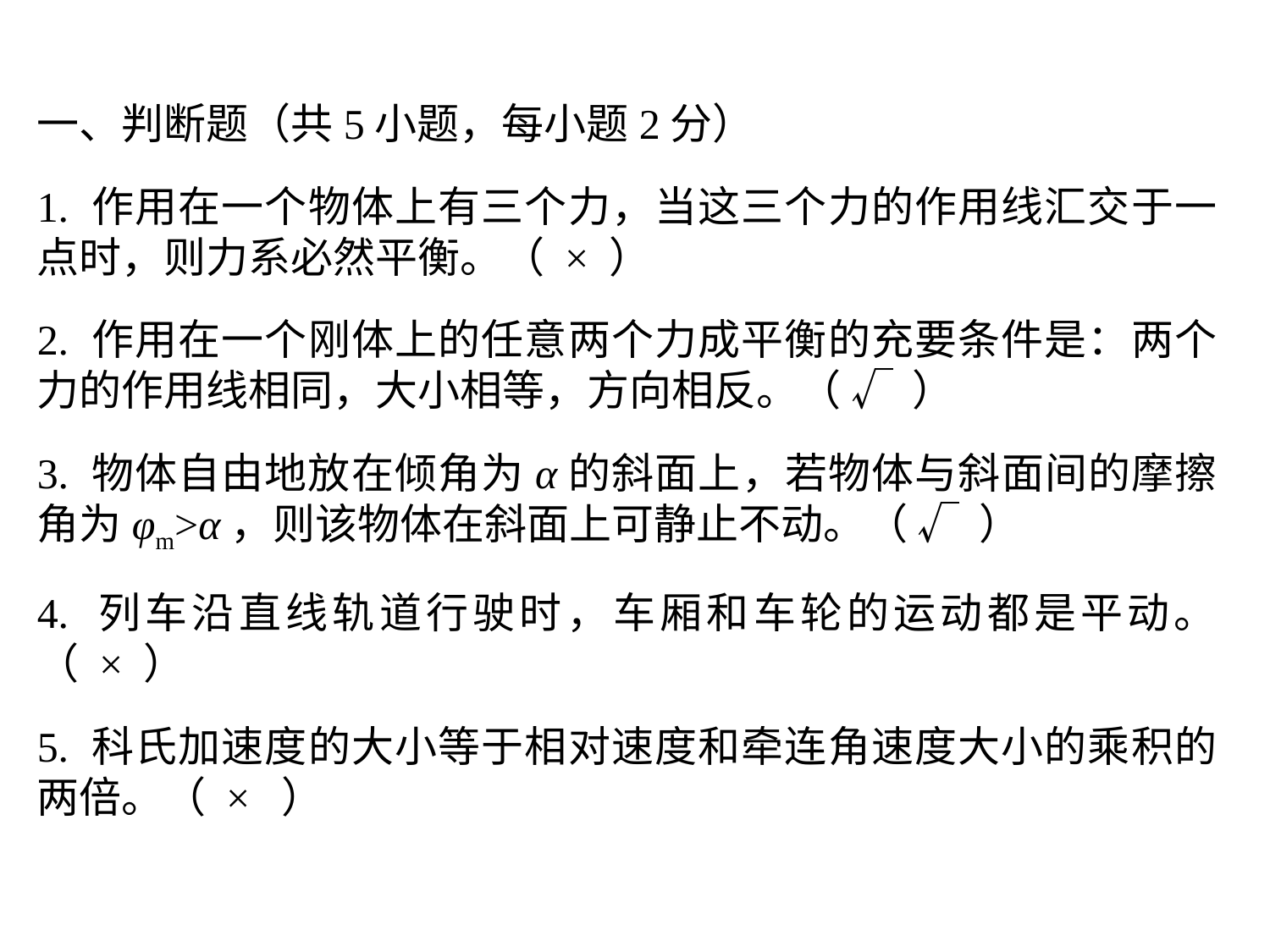

一、判断题（共5小题，每小题2分）
1. 作用在一个物体上有三个力，当这三个力的作用线汇交于一点时，则力系必然平衡。（ × ）
2. 作用在一个刚体上的任意两个力成平衡的充要条件是：两个力的作用线相同，大小相等，方向相反。（ √  ）
3. 物体自由地放在倾角为α的斜面上，若物体与斜面间的摩擦角为φm>α，则该物体在斜面上可静止不动。（ √  ）
4. 列车沿直线轨道行驶时，车厢和车轮的运动都是平动。（ × ）
5. 科氏加速度的大小等于相对速度和牵连角速度大小的乘积的两倍。（ ×  ）